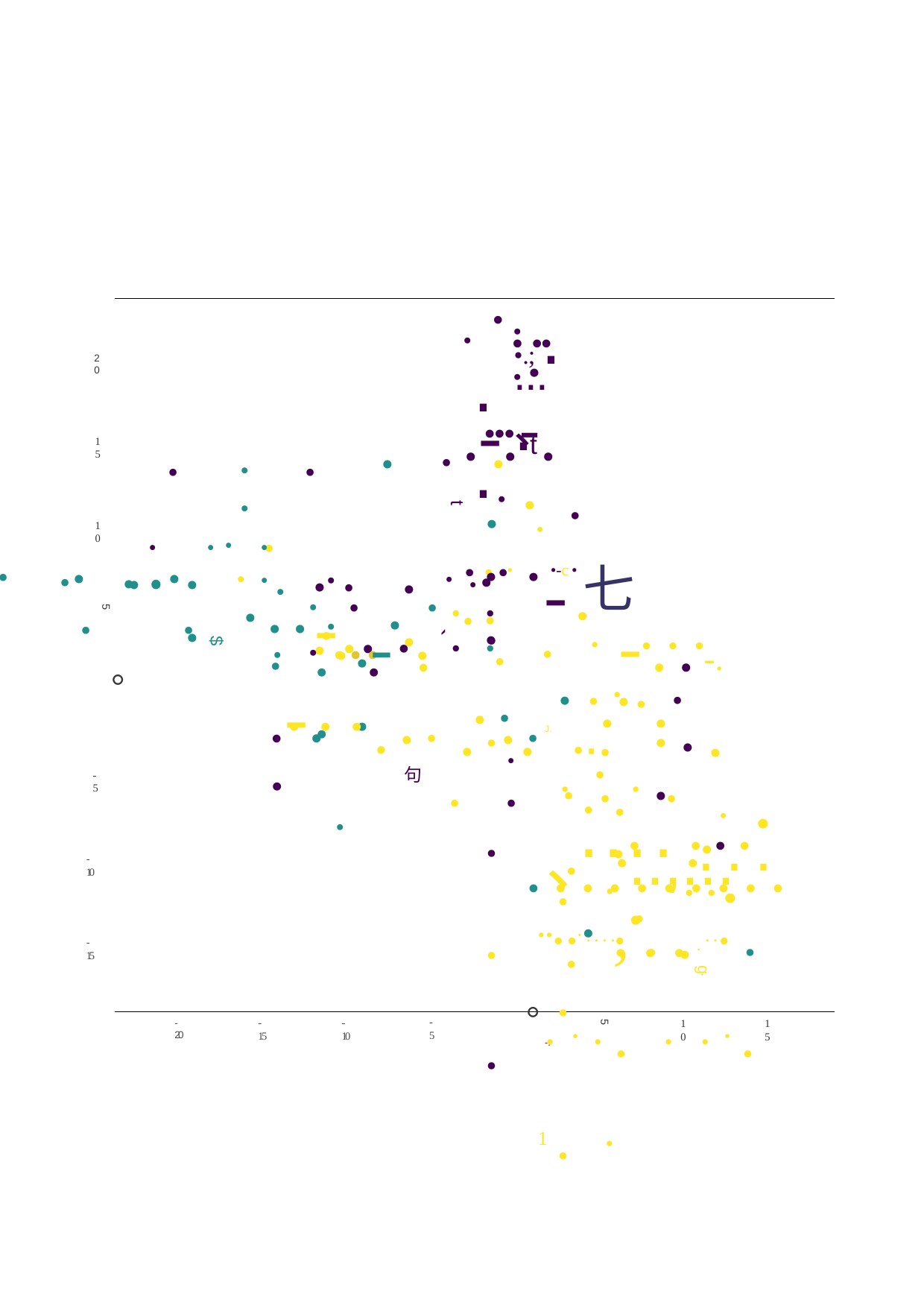

# •.; ..
．．

．
• ••
．
..
...、
20
.-.-....
•••
．．
t
15
．．．
．．．．
．．．-.
．
t
10
．•••••
．．．
．．J.  ．．．-.
．．．．
．．
．．．．．．．．
．．
七．·
•	•-c•
．．．．．．．．．
．．．
．．
．
．．．．．
··-..
．·....-.
-·.	．．•-•.•.•-. ．
．．．．
5
．．
｀
．．．
．•．•．•．•．．
$
． ．．．．
．
。
．．．．．．
．
．．．
．．．．．
． ．••
．．．．
．．．．．．．
句
．．．
-5
．．	．
···· · ·,..
．．
、..,... ···
•	•••
-10
••••·....•．..•．•••．• ••．1．•
••••••••••
．
-15
.
g·
。

-5
-15
-10
10
15
-20
5